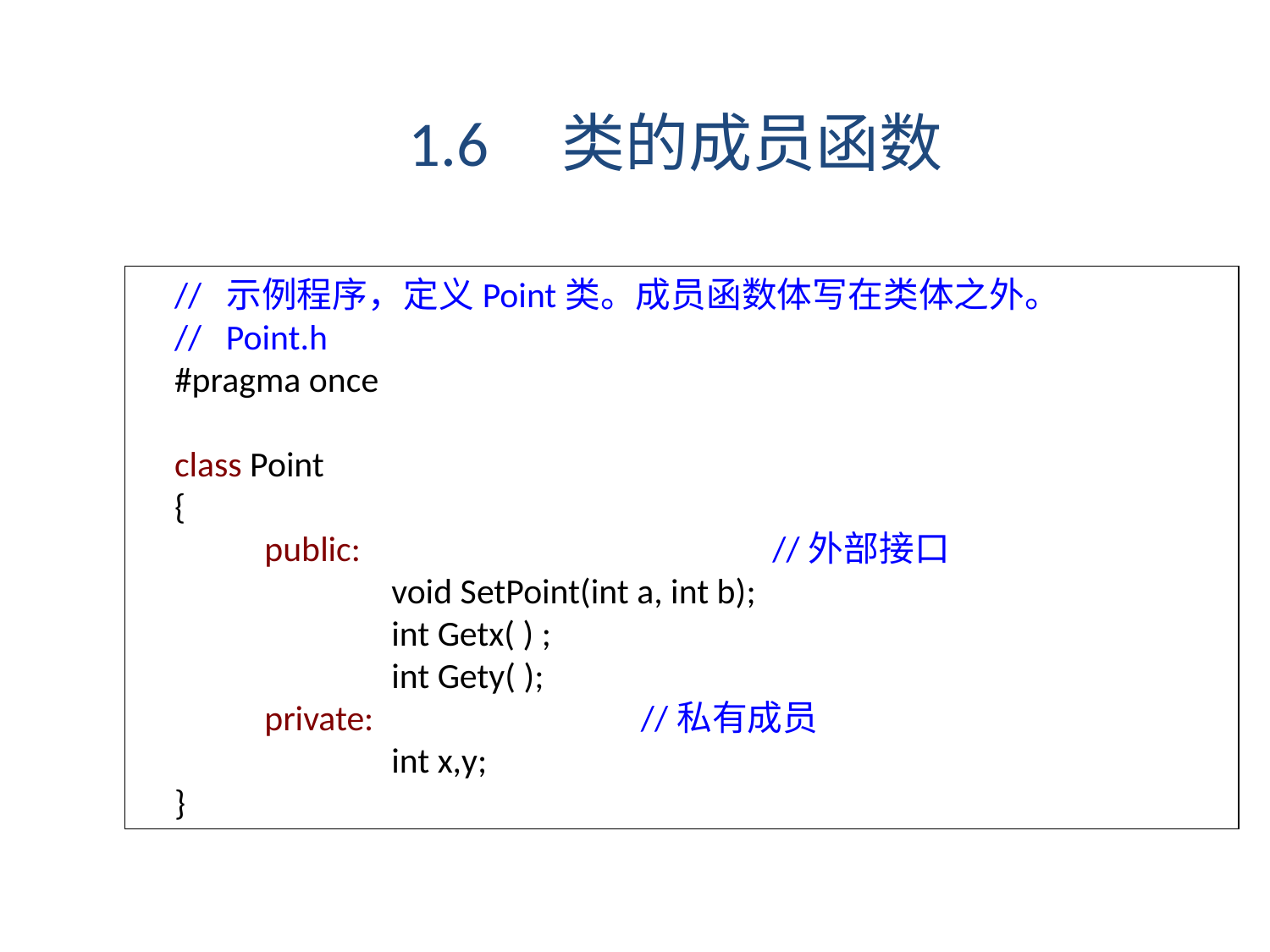

1.6    类的成员函数
//  示例程序，定义Point类。成员函数体写在类体之外。
//   Point.h
#pragma once

class Point
{
	public: 　　　　　　　　	//外部接口
    		void SetPoint(int a, int b);
    		int Getx( ) ;
  		int Gety( );
	private: 		　　　 //私有成员
		int x,y;
}